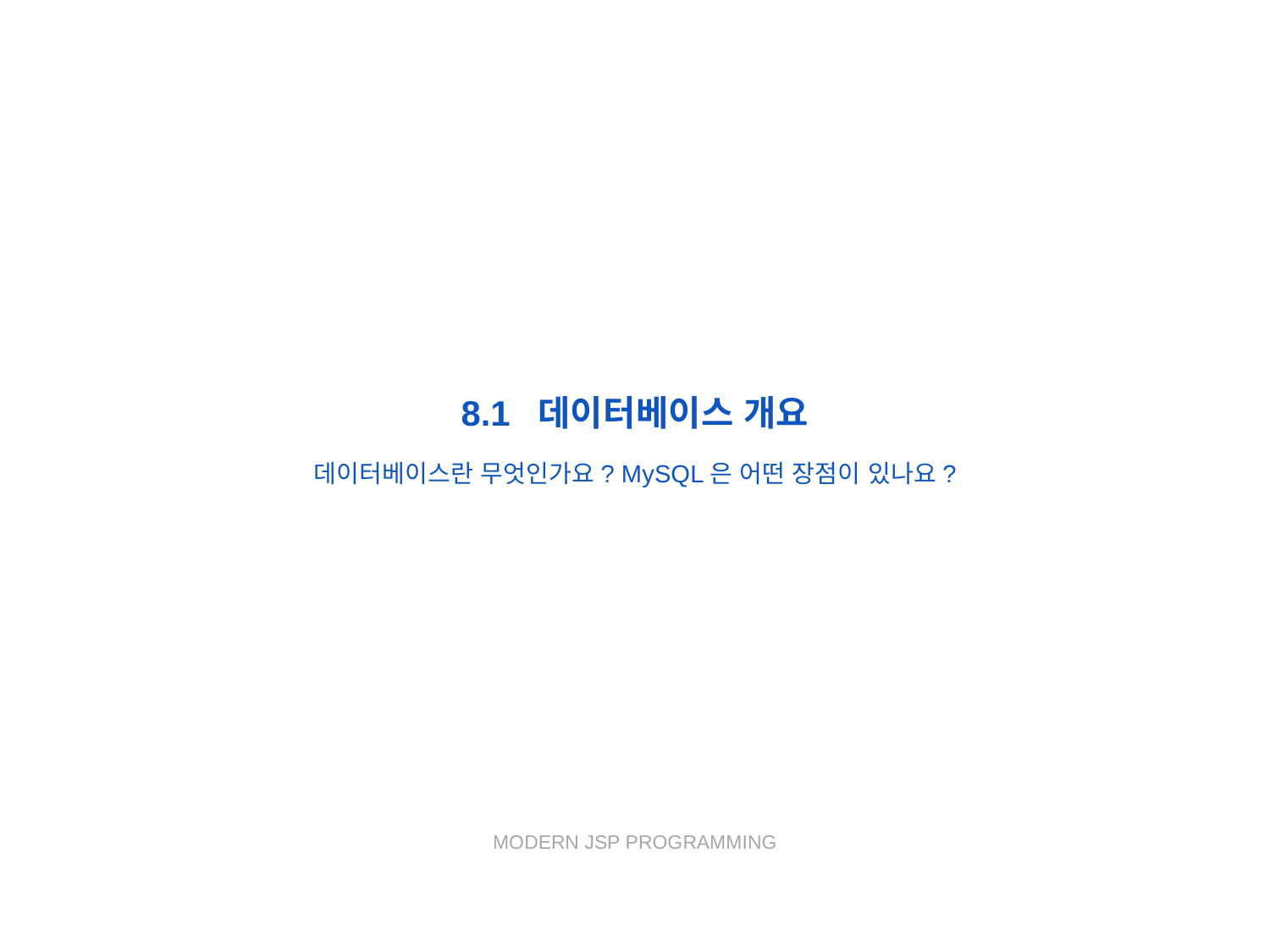

8.1  데이터베이스 개요
데이터베이스란 무엇인가요? MySQL은 어떤 장점이 있나요?

MODERN JSP PROGRAMMING